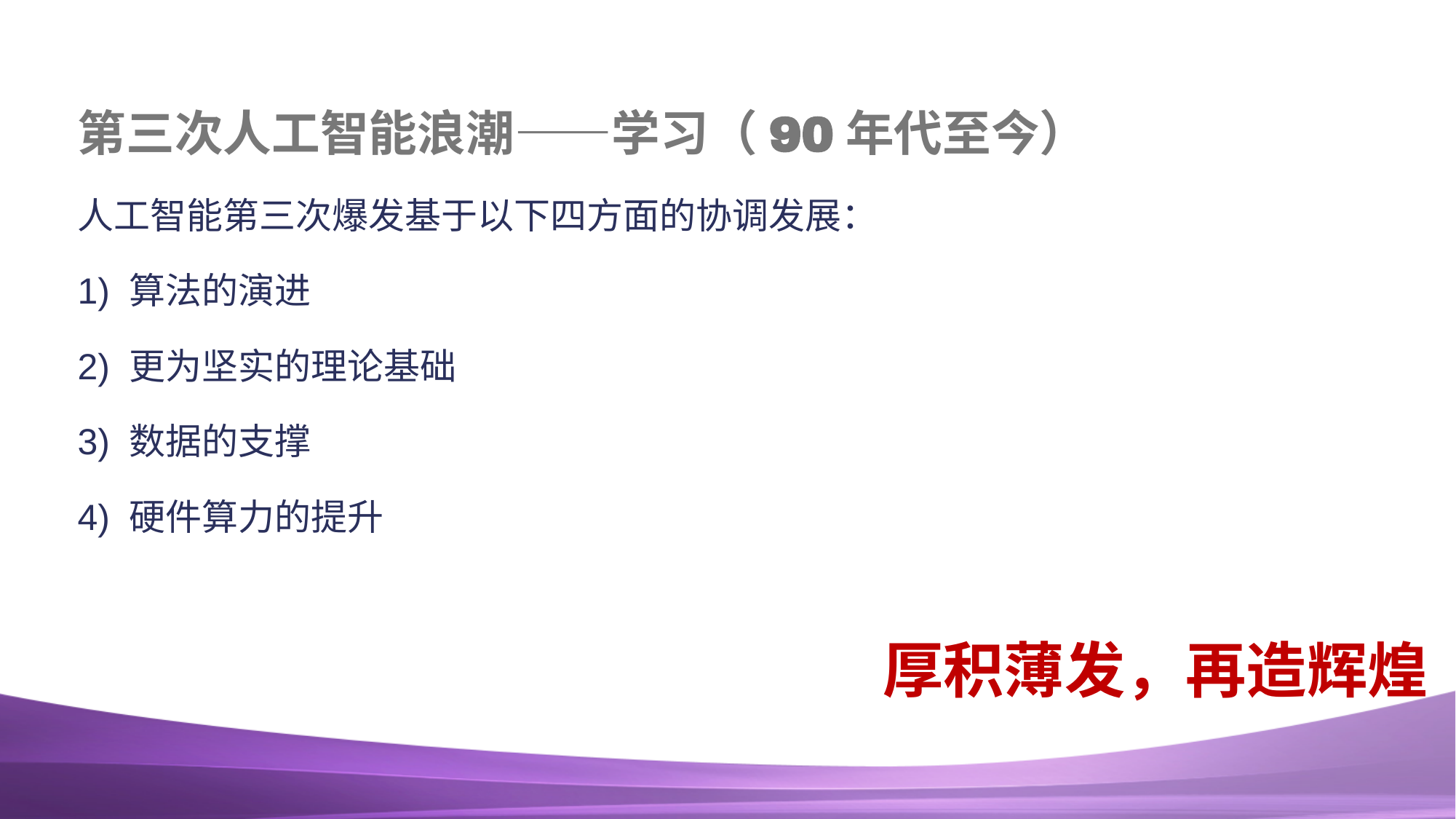

第三次人工智能浪潮——学习（90年代至今）
人工智能第三次爆发基于以下四方面的协调发展：
1) 算法的演进
2) 更为坚实的理论基础
3) 数据的支撑
4) 硬件算力的提升

厚积薄发，再造辉煌